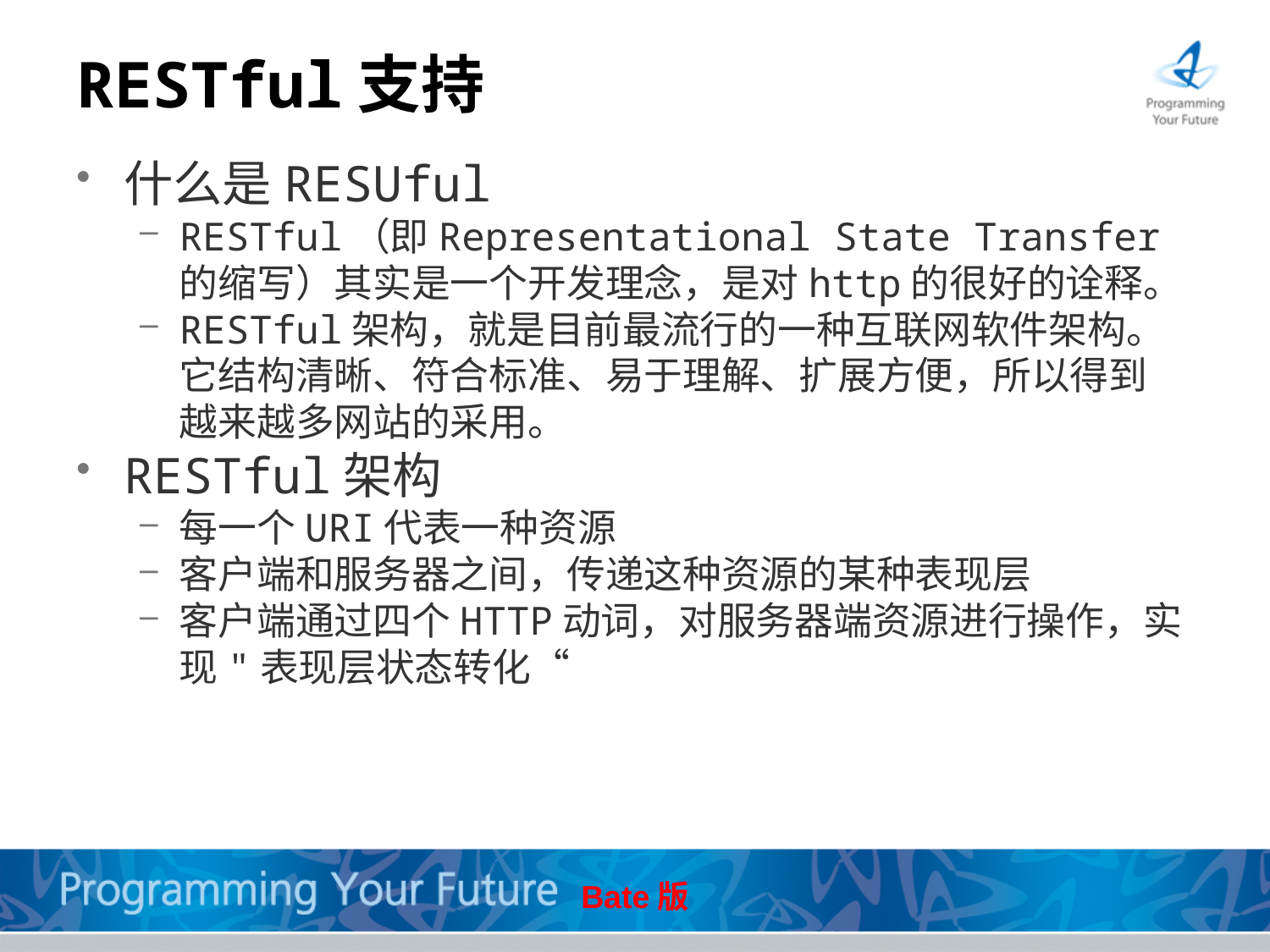

# RESTful支持
什么是RESUful
RESTful（即Representational State Transfer的缩写）其实是一个开发理念，是对http的很好的诠释。
RESTful架构，就是目前最流行的一种互联网软件架构。它结构清晰、符合标准、易于理解、扩展方便，所以得到越来越多网站的采用。
RESTful架构
每一个URI代表一种资源
客户端和服务器之间，传递这种资源的某种表现层
客户端通过四个HTTP动词，对服务器端资源进行操作，实现"表现层状态转化“